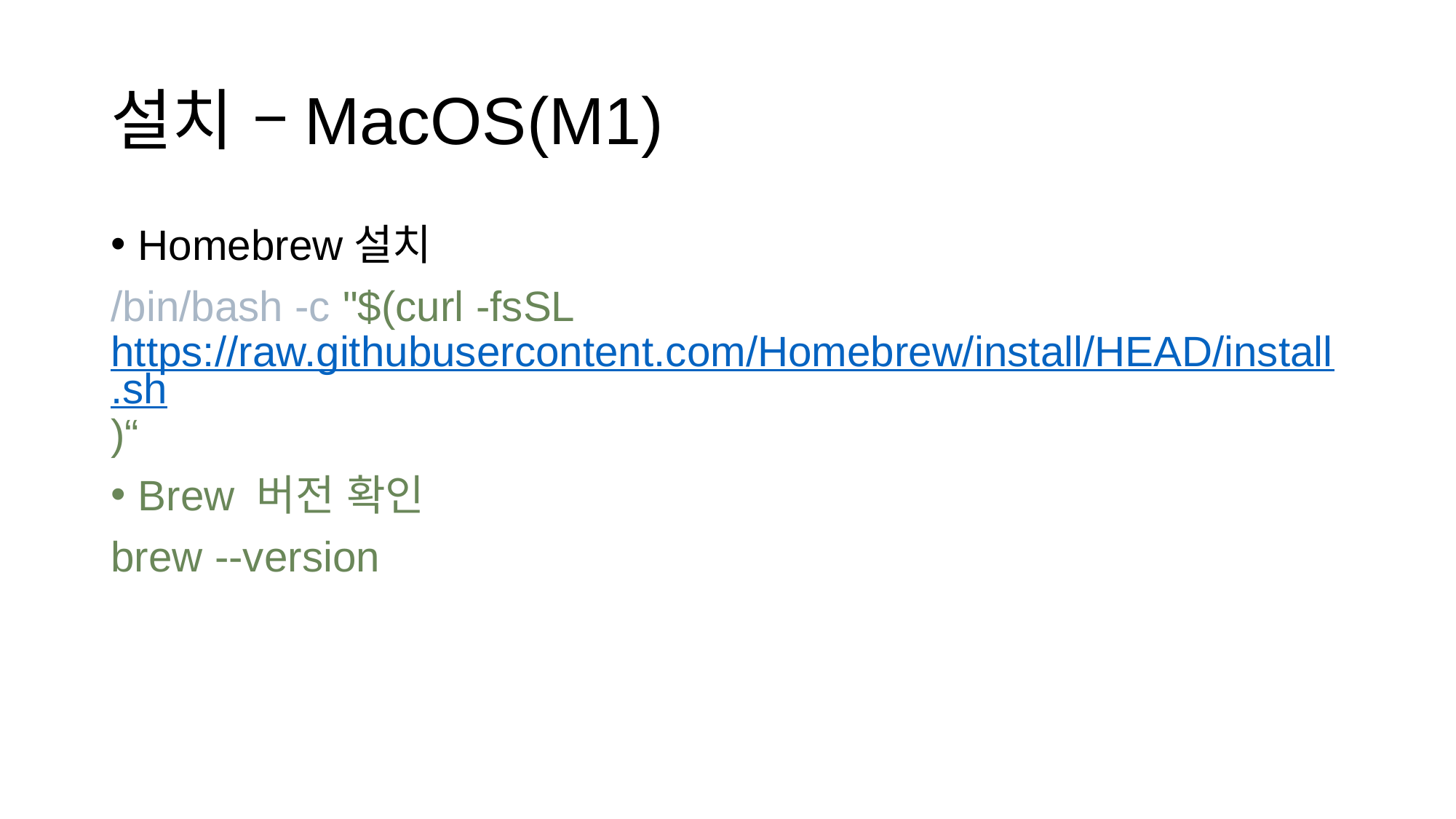

# 설치 –MacOS(M1)
Homebrew설치
/bin/bash -c "$(curl -fsSL https://raw.githubusercontent.com/Homebrew/install/HEAD/install.sh)“
Brew 버전 확인
brew --version